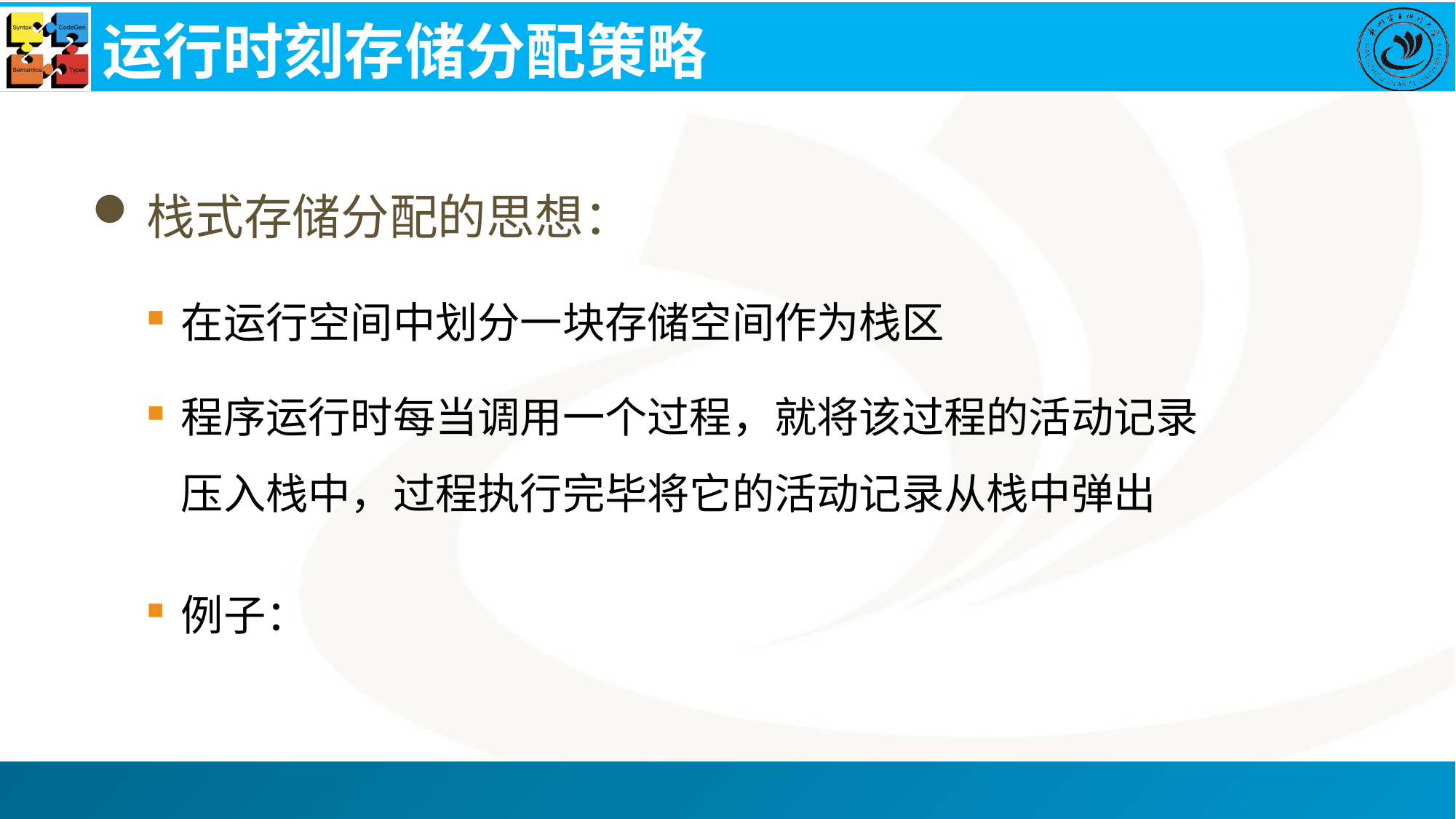

# 运行时刻存储分配策略
栈式存储分配的思想：
在运行空间中划分一块存储空间作为栈区
程序运行时每当调用一个过程，就将该过程的活动记录压入栈中，过程执行完毕将它的活动记录从栈中弹出
例子：
28